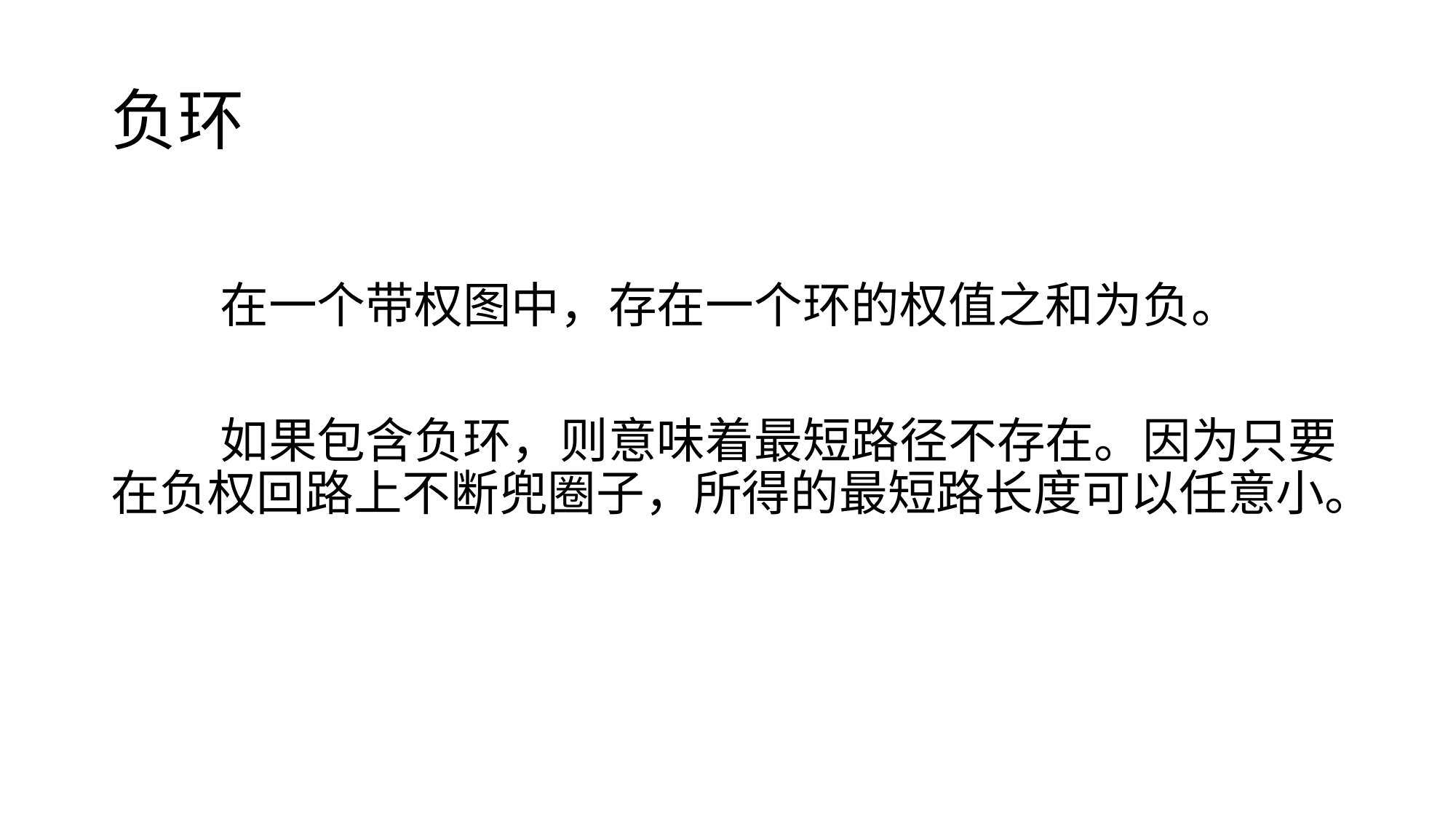

# 负环

	在一个带权图中，存在一个环的权值之和为负。

	如果包含负环，则意味着最短路径不存在。因为只要在负权回路上不断兜圈子，所得的最短路长度可以任意小。